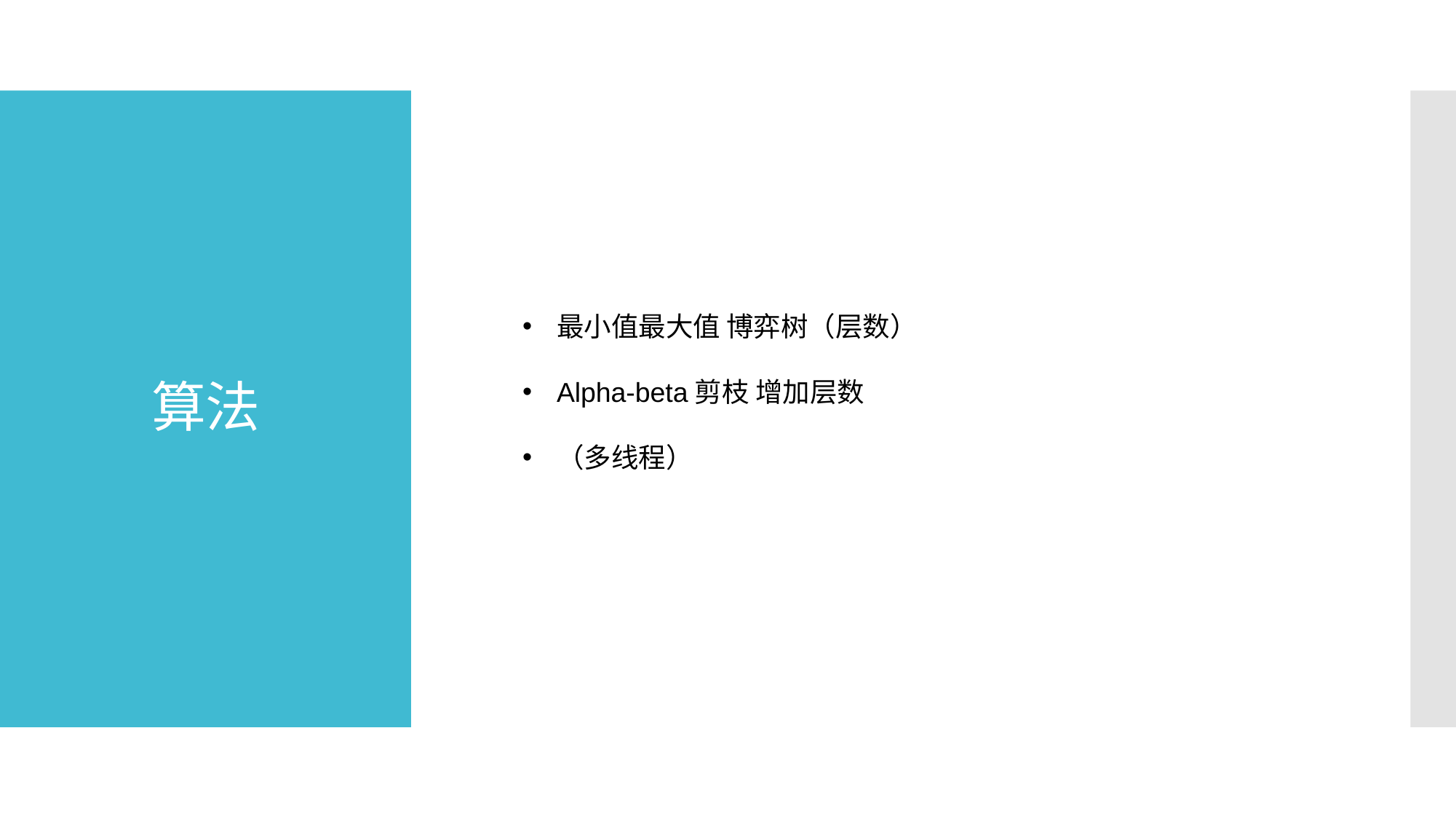

# 算法
最小值最大值 博弈树（层数）

Alpha-beta剪枝 增加层数

（多线程）